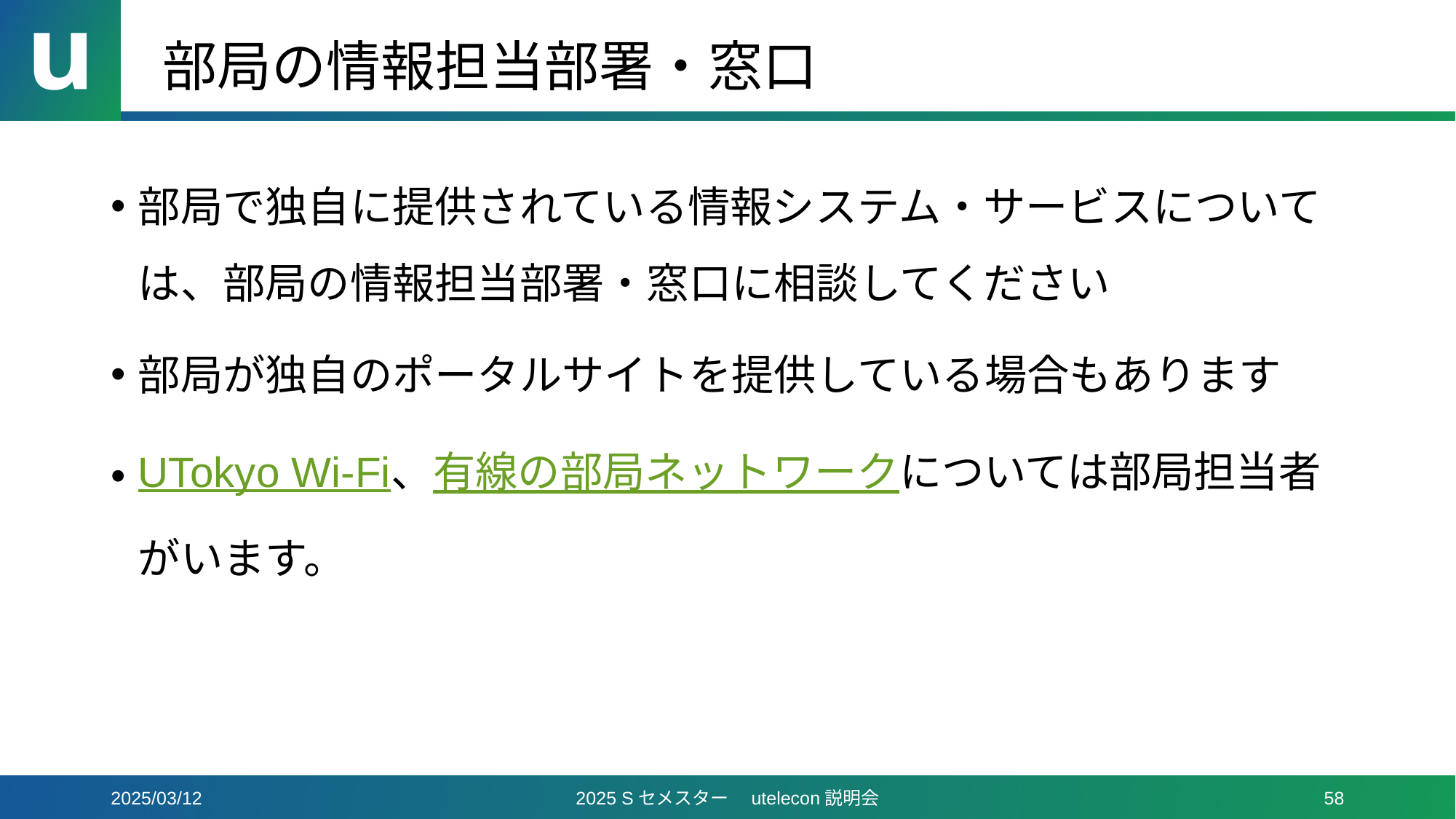

# 部局の情報担当部署・窓口
部局で独自に提供されている情報システム・サービスについては、部局の情報担当部署・窓口に相談してください
部局が独自のポータルサイトを提供している場合もあります
UTokyo Wi-Fi、有線の部局ネットワークについては部局担当者がいます。

2025/03/12
2025 Sセメスター　utelecon説明会
58